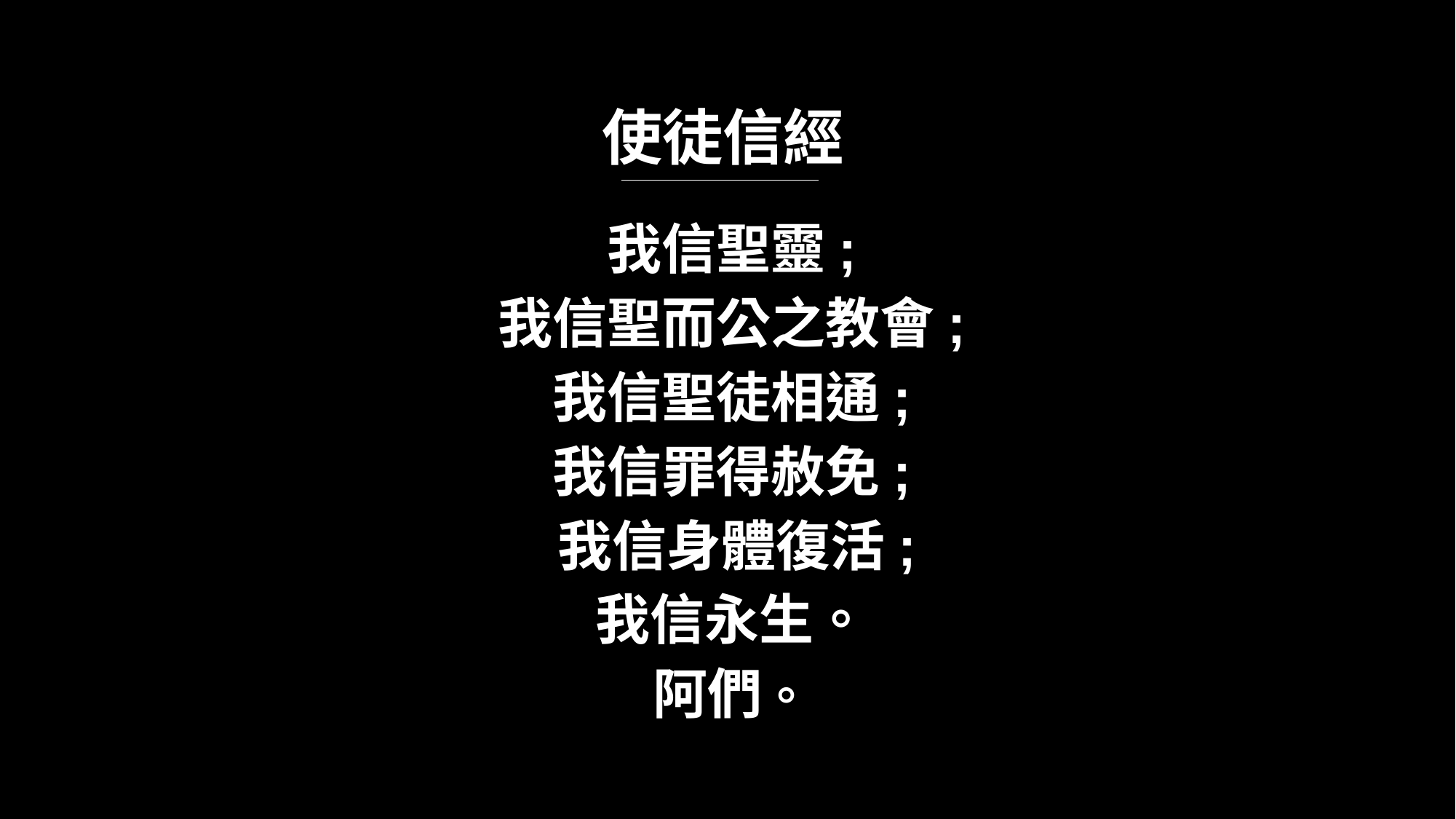

# 使徒信經
我信聖靈;
我信聖而公之教會;
我信聖徒相通;
我信罪得赦免;
 我信身體復活;
我信永生。
阿們。